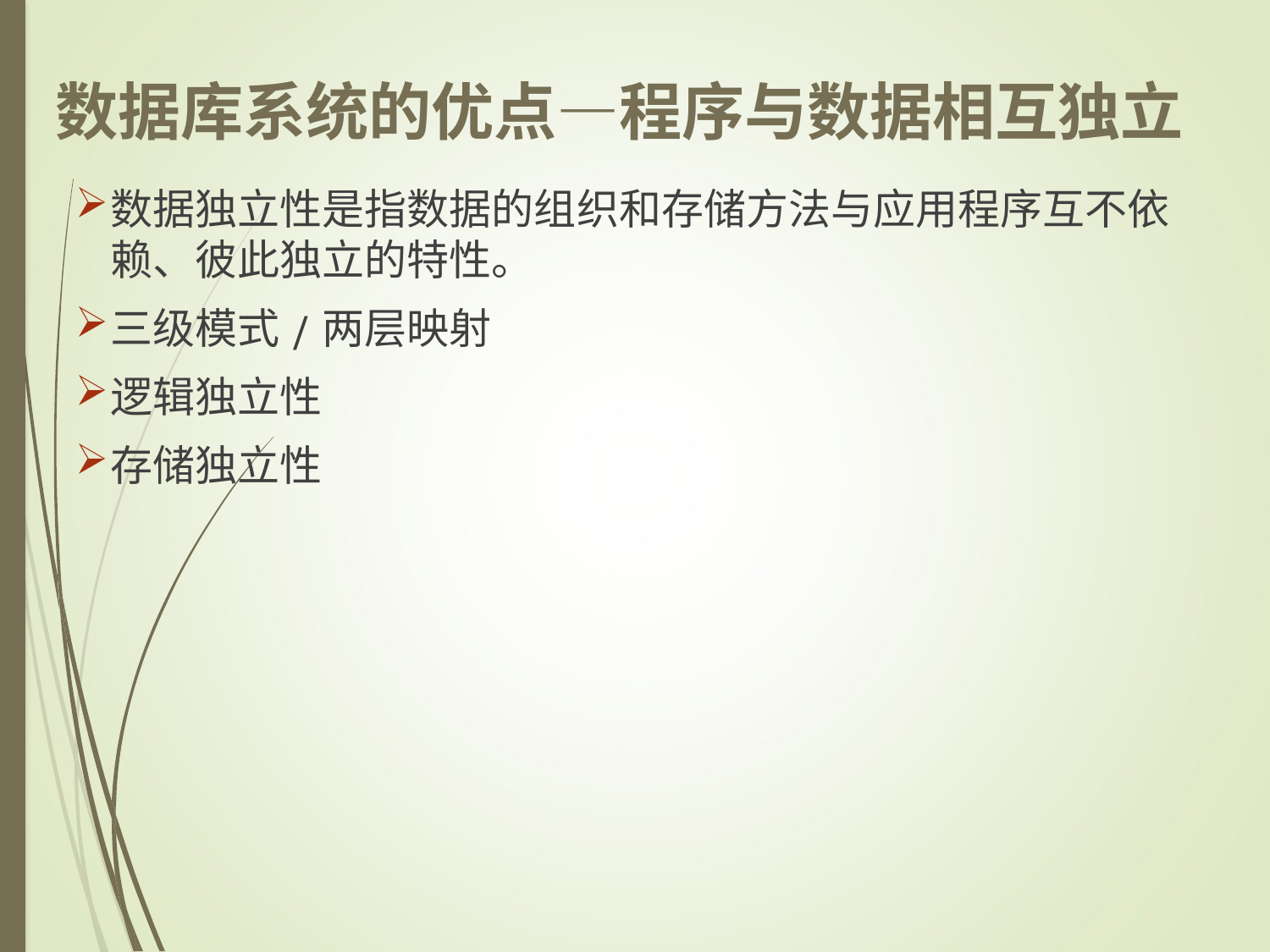

数据库系统的优点—程序与数据相互独立

数据独立性是指数据的组织和存储方法与应用程序互不依赖、彼此独立的特性。
三级模式/两层映射
逻辑独立性
存储独立性